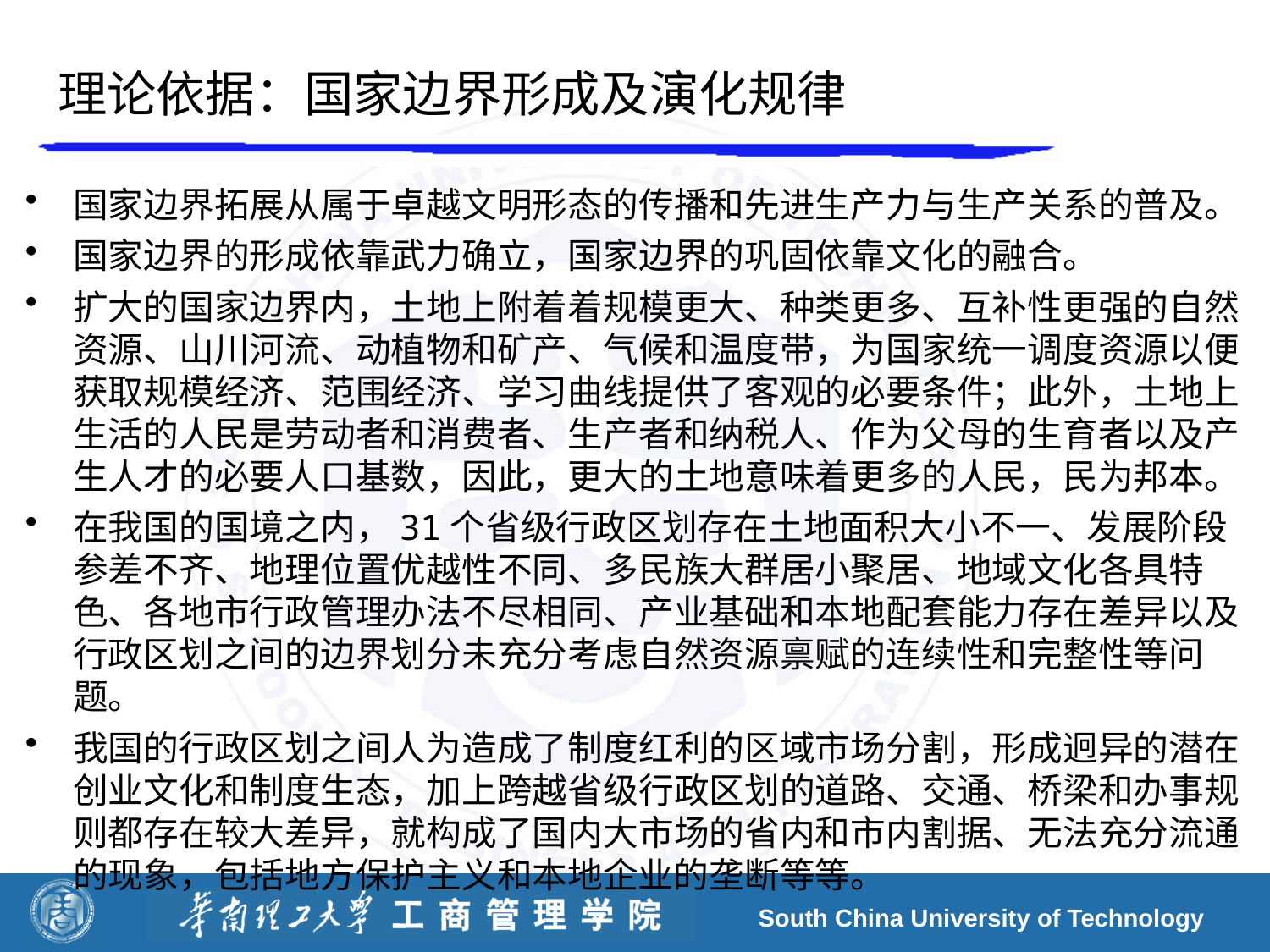

# 理论依据：国家边界形成及演化规律
国家边界拓展从属于卓越文明形态的传播和先进生产力与生产关系的普及。
国家边界的形成依靠武力确立，国家边界的巩固依靠文化的融合。
扩大的国家边界内，土地上附着着规模更大、种类更多、互补性更强的自然资源、山川河流、动植物和矿产、气候和温度带，为国家统一调度资源以便获取规模经济、范围经济、学习曲线提供了客观的必要条件；此外，土地上生活的人民是劳动者和消费者、生产者和纳税人、作为父母的生育者以及产生人才的必要人口基数，因此，更大的土地意味着更多的人民，民为邦本。
在我国的国境之内，31个省级行政区划存在土地面积大小不一、发展阶段参差不齐、地理位置优越性不同、多民族大群居小聚居、地域文化各具特色、各地市行政管理办法不尽相同、产业基础和本地配套能力存在差异以及行政区划之间的边界划分未充分考虑自然资源禀赋的连续性和完整性等问题。
我国的行政区划之间人为造成了制度红利的区域市场分割，形成迥异的潜在创业文化和制度生态，加上跨越省级行政区划的道路、交通、桥梁和办事规则都存在较大差异，就构成了国内大市场的省内和市内割据、无法充分流通的现象，包括地方保护主义和本地企业的垄断等等。

South China University of Technology